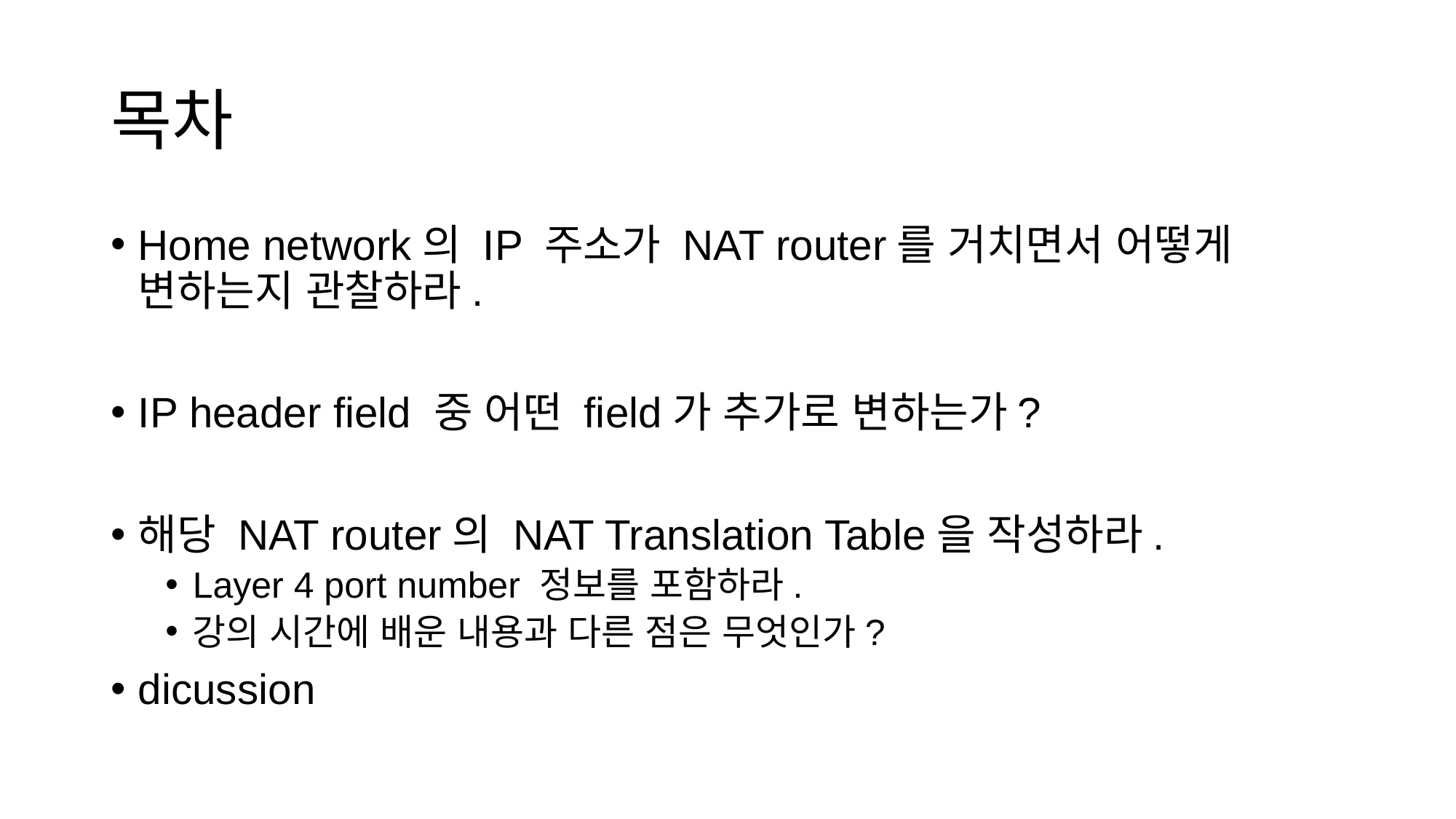

# 목차
Home network의 IP 주소가 NAT router를 거치면서 어떻게 변하는지 관찰하라.

IP header field 중 어떤 field가 추가로 변하는가?

해당 NAT router의 NAT Translation Table을 작성하라.
Layer 4 port number 정보를 포함하라.
강의 시간에 배운 내용과 다른 점은 무엇인가?
dicussion